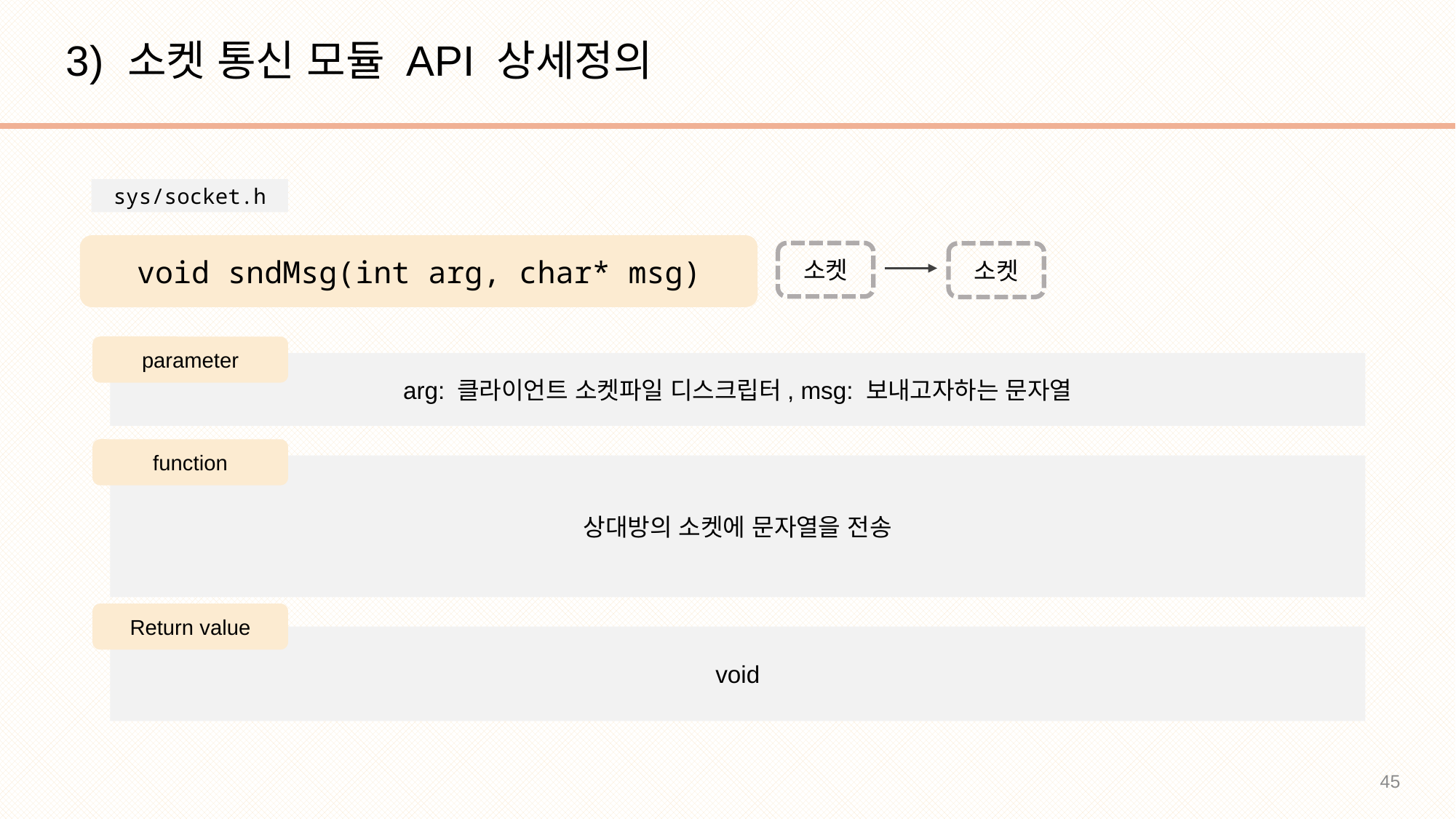

소켓 통신 모듈 API 상세정의
sys/socket.h
void sndMsg(int arg, char* msg)
소켓
소켓
parameter
arg: 클라이언트 소켓파일 디스크립터, msg: 보내고자하는 문자열
function
상대방의 소켓에 문자열을 전송
Return value
void
45